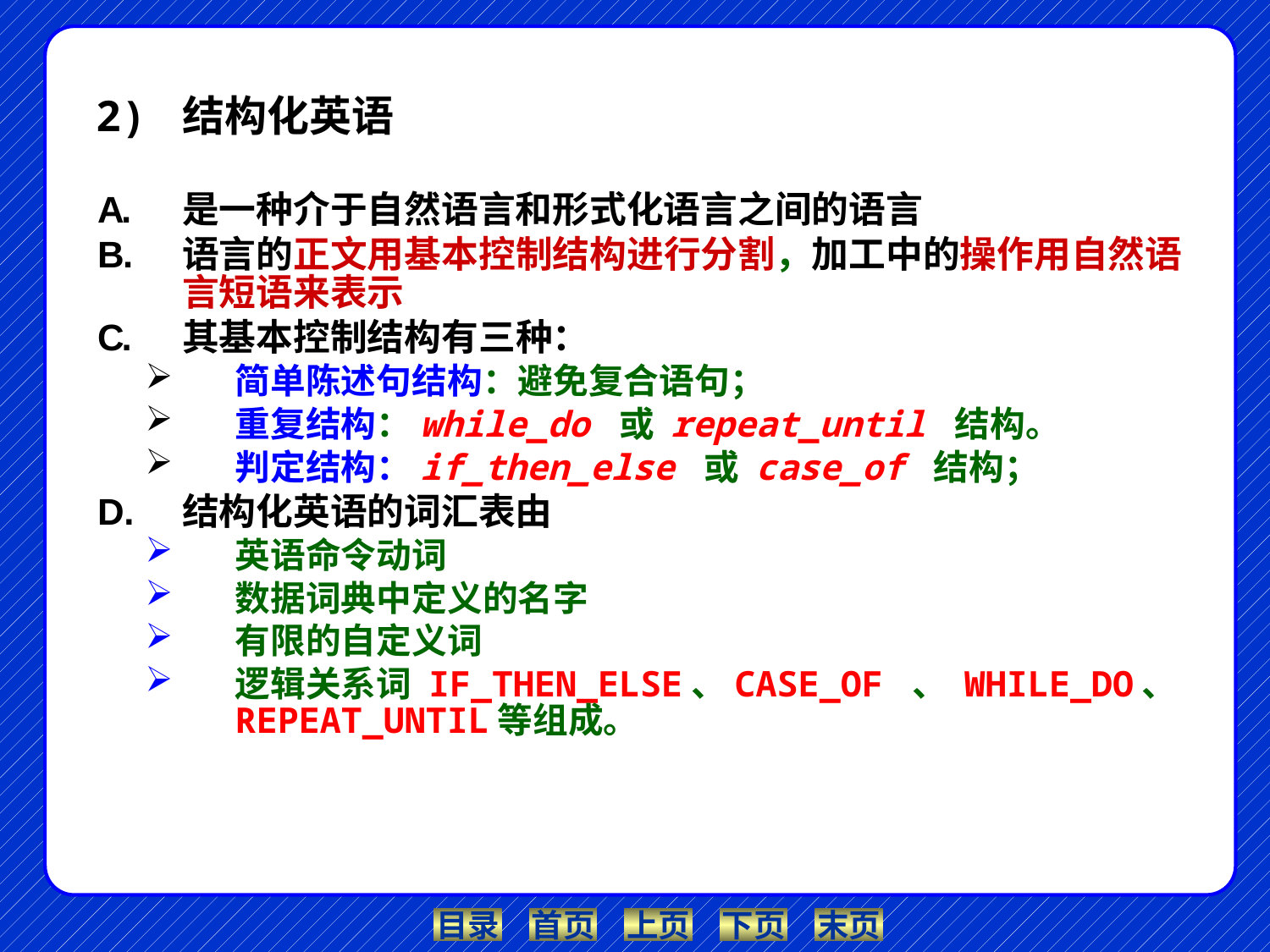

2) 结构化英语
是一种介于自然语言和形式化语言之间的语言
语言的正文用基本控制结构进行分割，加工中的操作用自然语言短语来表示
其基本控制结构有三种：
简单陈述句结构：避免复合语句；
重复结构：while_do 或 repeat_until 结构。
判定结构：if_then_else 或 case_of 结构；
结构化英语的词汇表由
英语命令动词
数据词典中定义的名字
有限的自定义词
逻辑关系词 IF_THEN_ELSE、CASE_OF 、 WHILE_DO、REPEAT_UNTIL等组成。